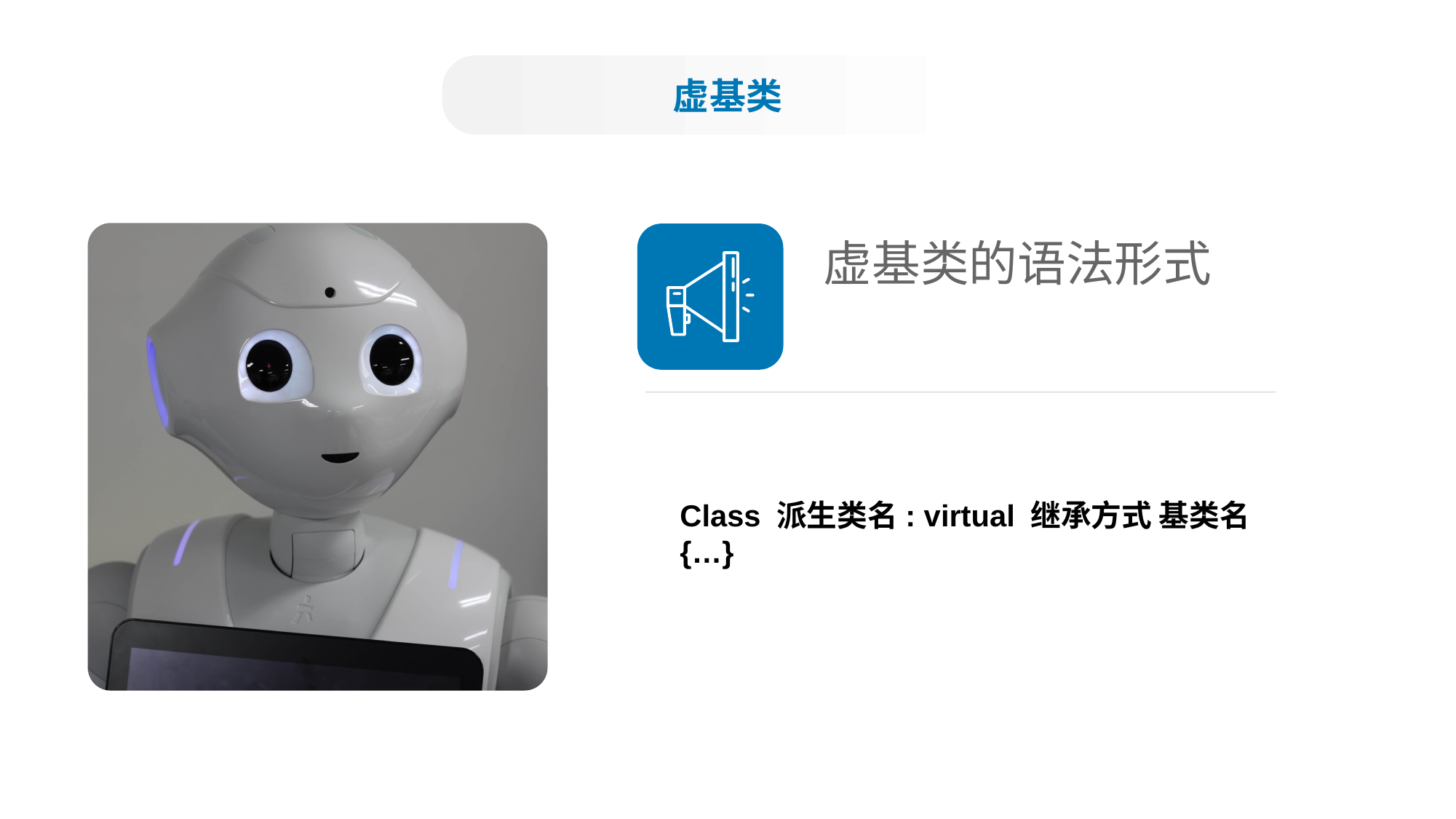

虚基类

虚基类的语法形式

Class 派生类名: virtual 继承方式 基类名
{…}